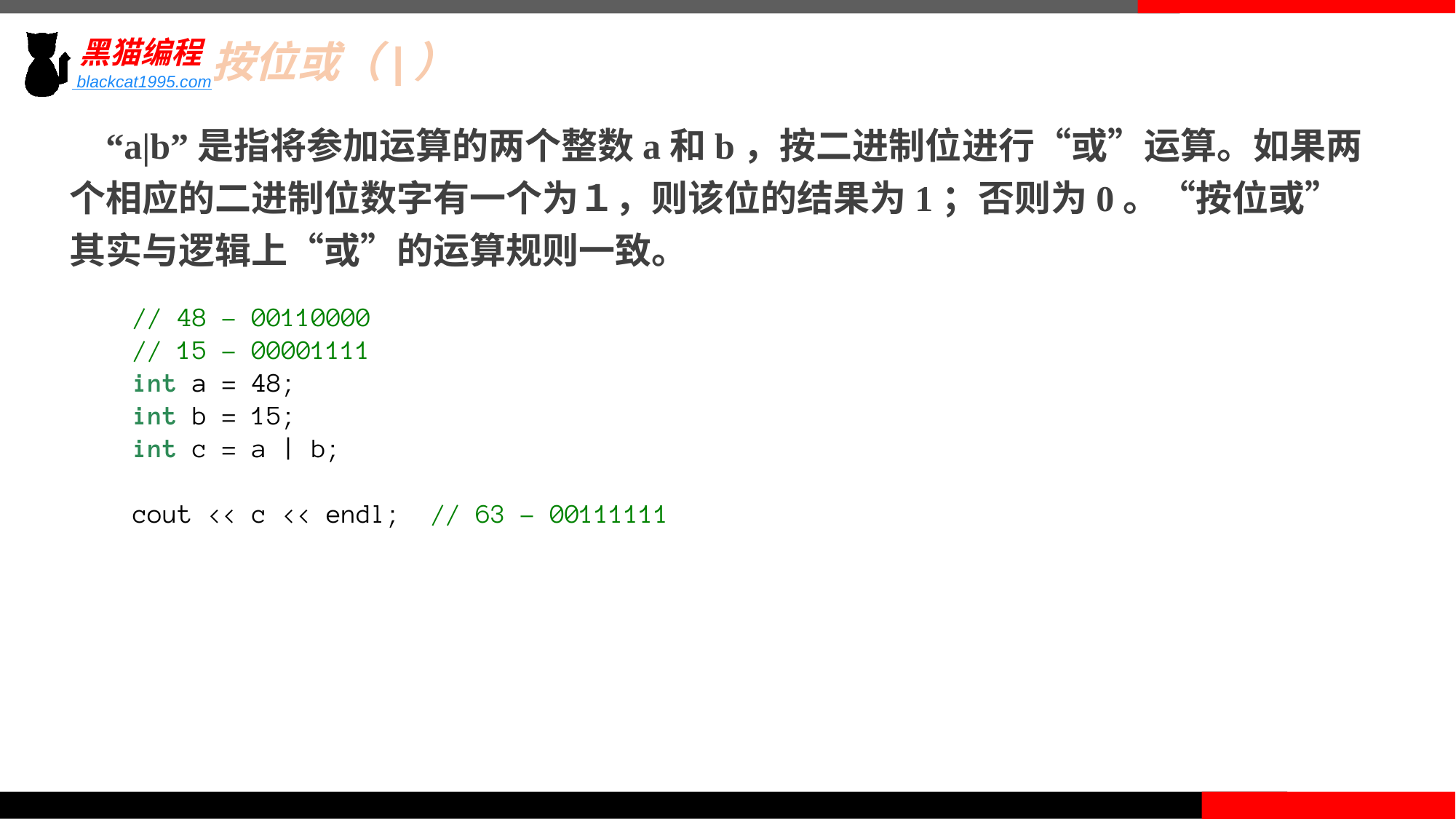

按位或（|）
    “a|b”是指将参加运算的两个整数a和b，按二进制位进行“或”运算。如果两个相应的二进制位数字有一个为１，则该位的结果为1；否则为0。“按位或”其实与逻辑上“或”的运算规则一致。
// 48 - 00110000
// 15 - 00001111
int a = 48;
int b = 15;
int c = a | b;

cout << c << endl;  // 63 - 00111111